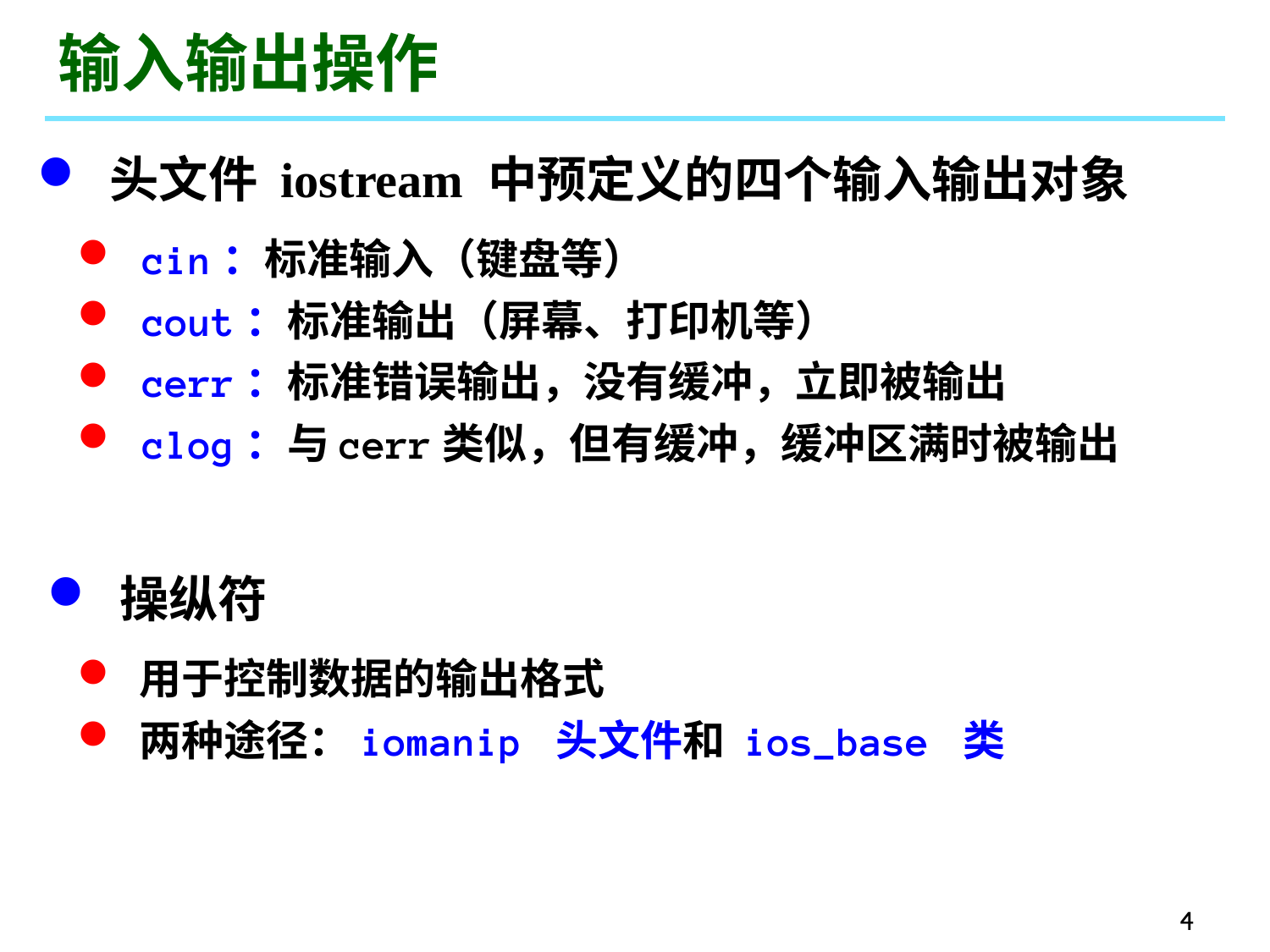

# 输入输出操作
 头文件 iostream 中预定义的四个输入输出对象
 cin：标准输入（键盘等）
 cout：标准输出（屏幕、打印机等）
 cerr：标准错误输出，没有缓冲，立即被输出
 clog：与cerr类似，但有缓冲，缓冲区满时被输出
 操纵符
 用于控制数据的输出格式
 两种途径：iomanip 头文件和 ios_base 类
4